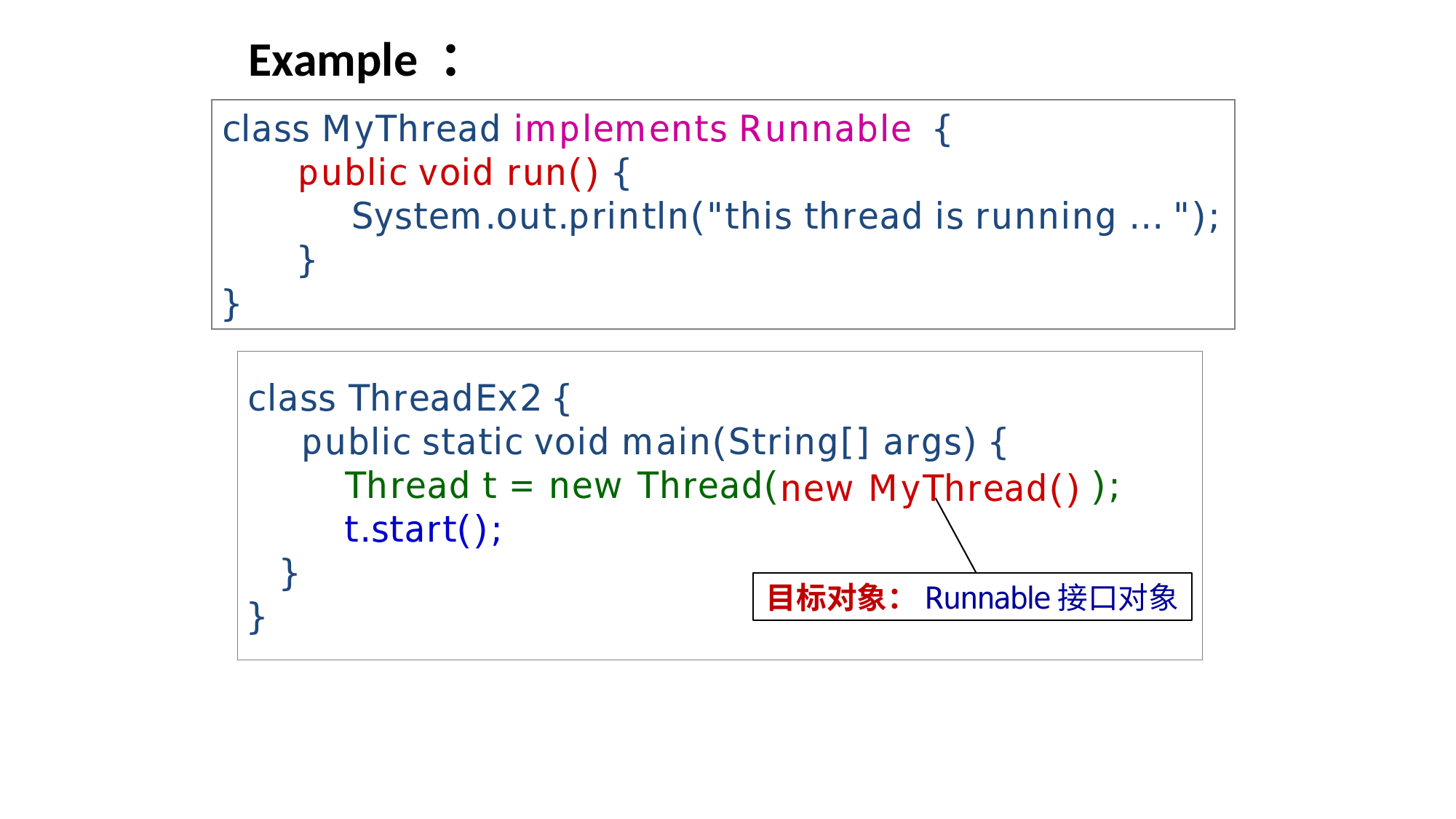

# Example ：
class MyThread implements Runnable  {
  public void run() {
       System.out.println("this thread is running ... ");
  }
}
class ThreadEx2 {
     public static void main(String[] args) {
         Thread t = new Thread(                             );
         t.start();
   }
}
new MyThread()
目标对象：Runnable接口对象
43